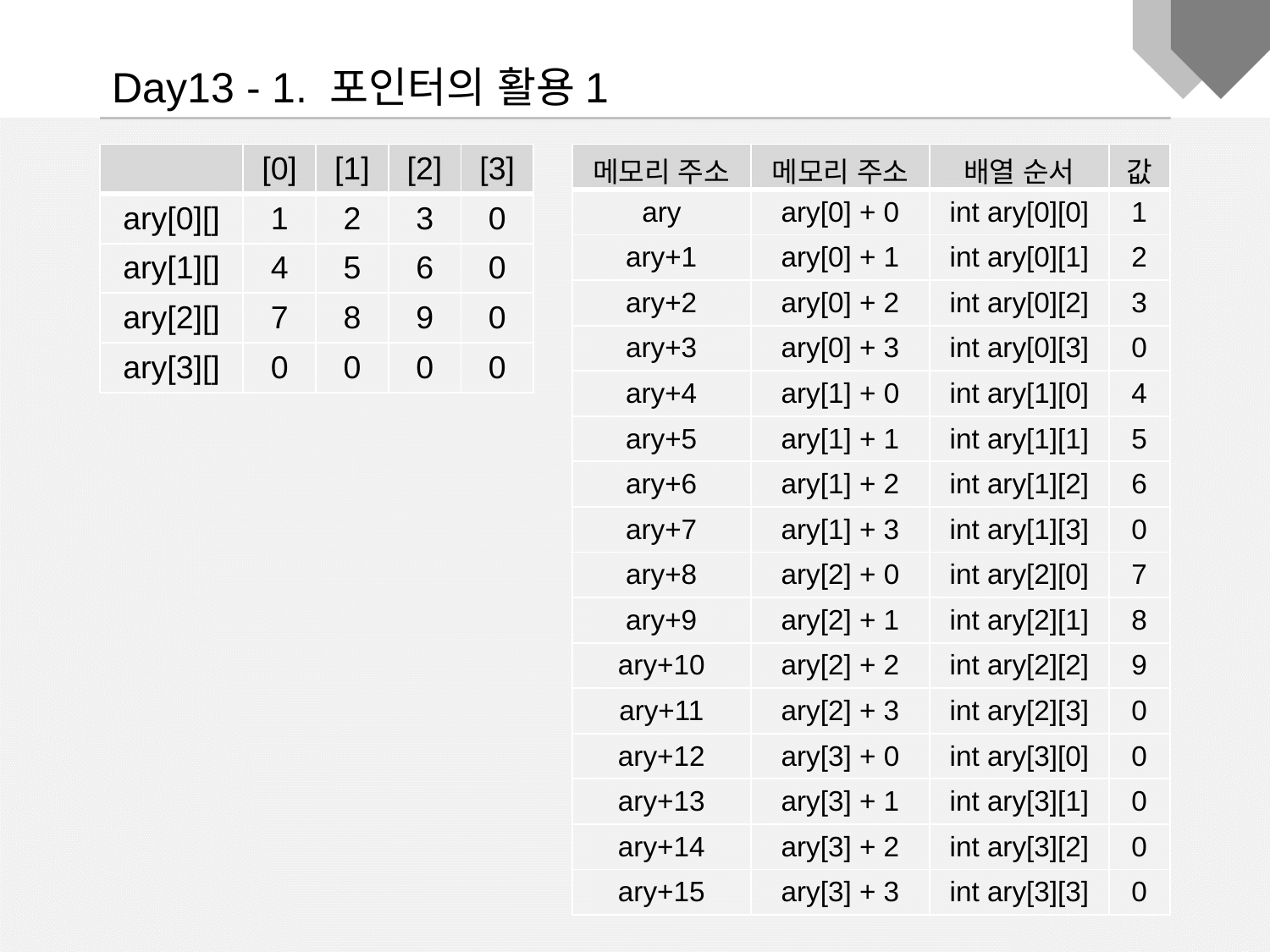

Day13 - 1. 포인터의 활용1
|  | [0] | [1] | [2] | [3] |
| --- | --- | --- | --- | --- |
| ary[0][] | 1 | 2 | 3 | 0 |
| ary[1][] | 4 | 5 | 6 | 0 |
| ary[2][] | 7 | 8 | 9 | 0 |
| ary[3][] | 0 | 0 | 0 | 0 |
| 메모리 주소 | 메모리 주소 | 배열 순서 | 값 |
| --- | --- | --- | --- |
| ary | ary[0] + 0 | int ary[0][0] | 1 |
| ary+1 | ary[0] + 1 | int ary[0][1] | 2 |
| ary+2 | ary[0] + 2 | int ary[0][2] | 3 |
| ary+3 | ary[0] + 3 | int ary[0][3] | 0 |
| ary+4 | ary[1] + 0 | int ary[1][0] | 4 |
| ary+5 | ary[1] + 1 | int ary[1][1] | 5 |
| ary+6 | ary[1] + 2 | int ary[1][2] | 6 |
| ary+7 | ary[1] + 3 | int ary[1][3] | 0 |
| ary+8 | ary[2] + 0 | int ary[2][0] | 7 |
| ary+9 | ary[2] + 1 | int ary[2][1] | 8 |
| ary+10 | ary[2] + 2 | int ary[2][2] | 9 |
| ary+11 | ary[2] + 3 | int ary[2][3] | 0 |
| ary+12 | ary[3] + 0 | int ary[3][0] | 0 |
| ary+13 | ary[3] + 1 | int ary[3][1] | 0 |
| ary+14 | ary[3] + 2 | int ary[3][2] | 0 |
| ary+15 | ary[3] + 3 | int ary[3][3] | 0 |